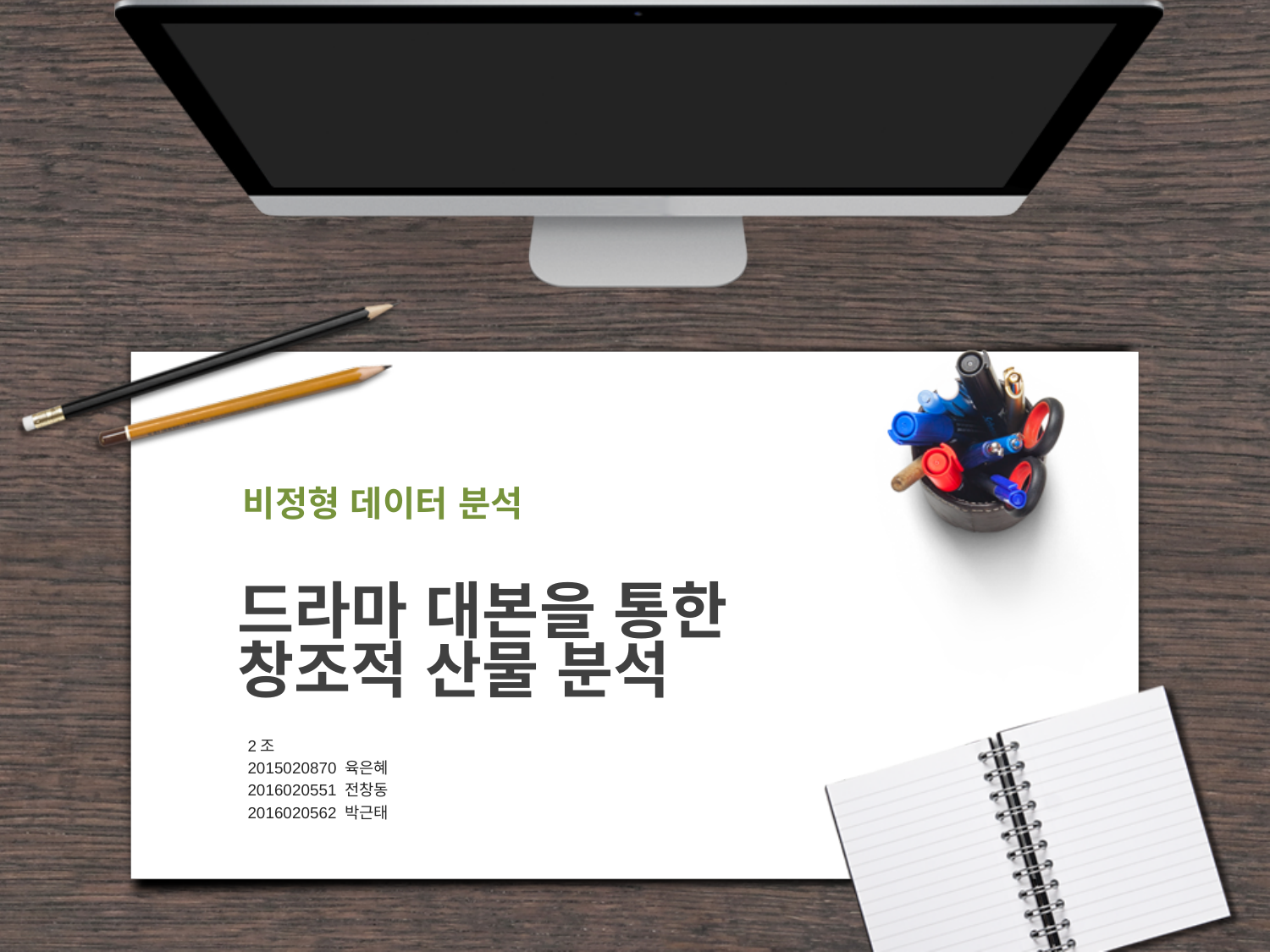

비정형 데이터 분석
# 드라마 대본을 통한 창조적 산물 분석
2조
2015020870 육은혜
2016020551 전창동
2016020562 박근태